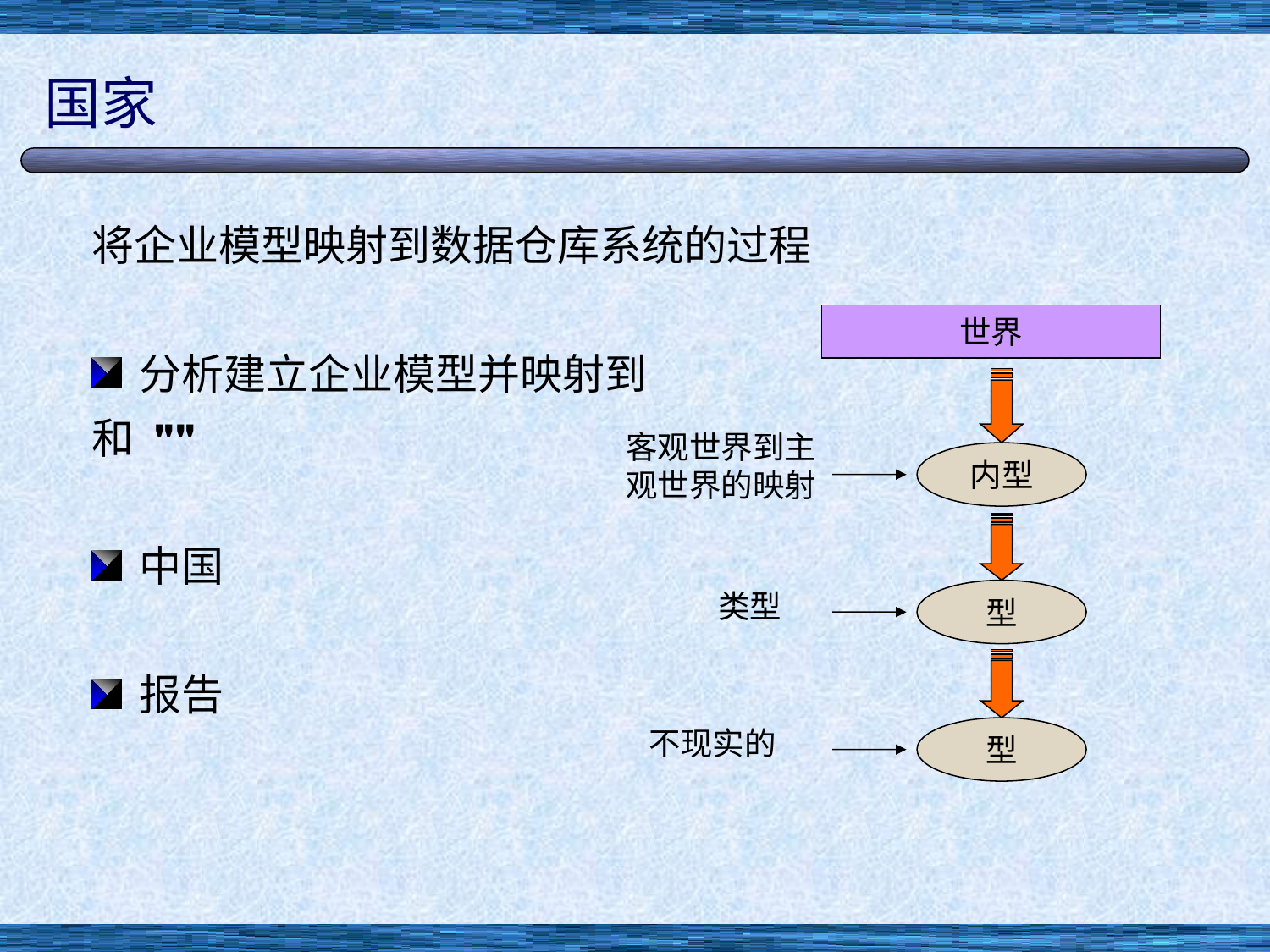

# 国家
将企业模型映射到数据仓库系统的过程

分析建立企业模型并映射到
和 ""

中国

报告
世界

客观世界到主观世界的映射
内型

类型
型

不现实的
型